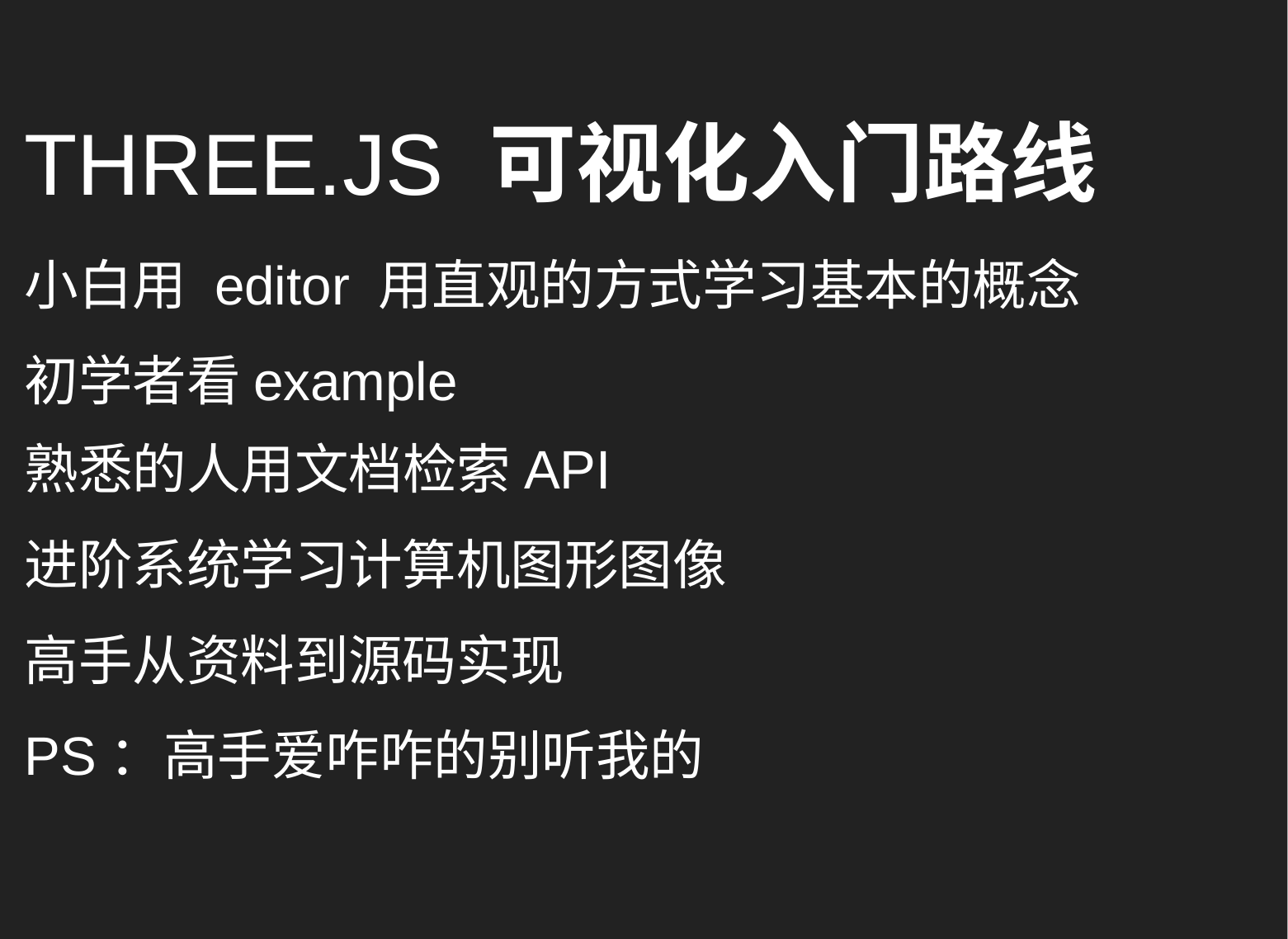

THREE.JS 可视化入门路线
小白用 editor 用直观的方式学习基本的概念
初学者看example
熟悉的人用文档检索API
进阶系统学习计算机图形图像
高手从资料到源码实现
PS：高手爱咋咋的别听我的